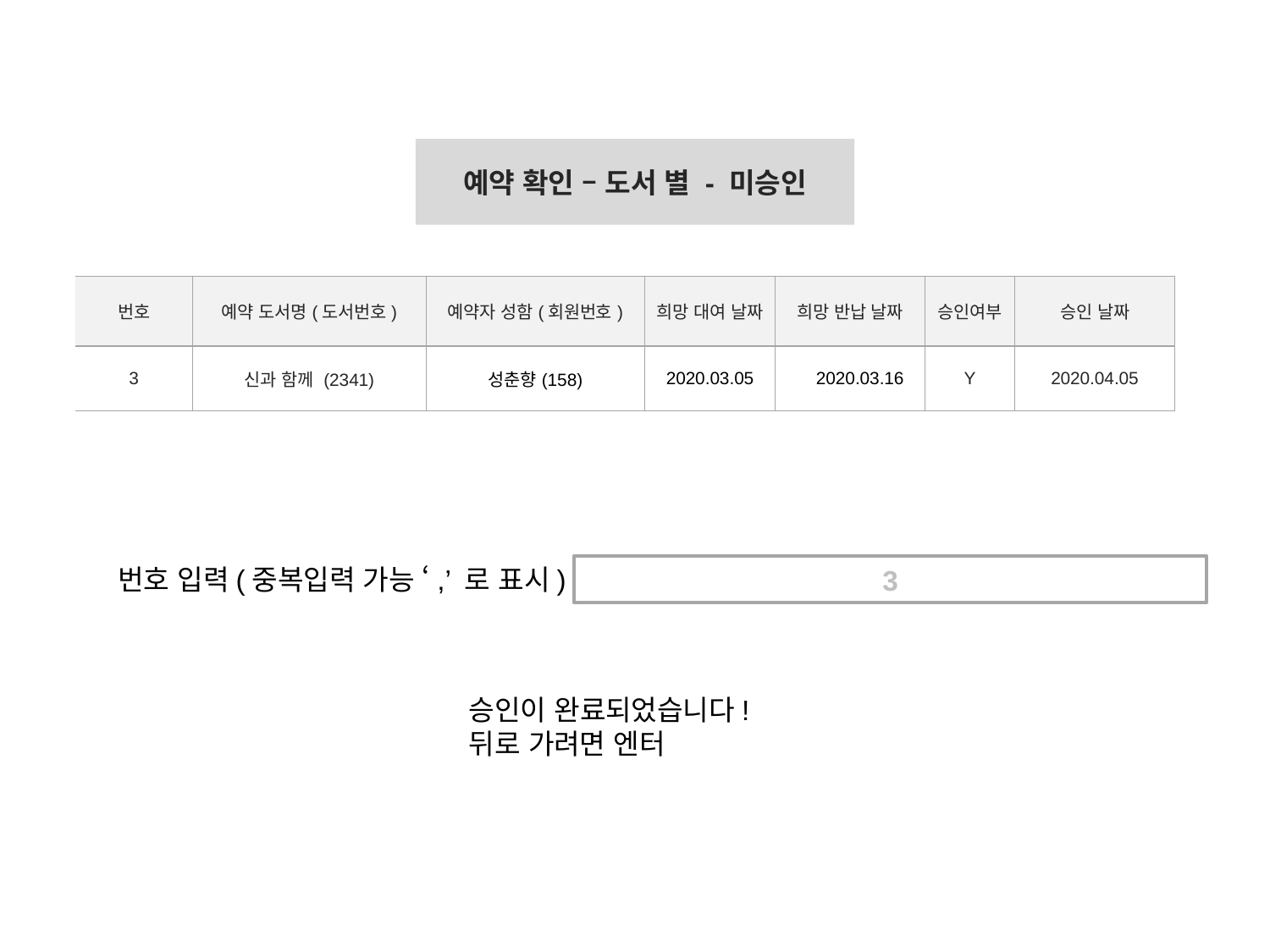

예약 확인 – 도서 별 - 미승인
| 번호 | 예약 도서명(도서번호) | 예약자 성함(회원번호) | 희망 대여 날짜 | 희망 반납 날짜 | 승인여부 | 승인 날짜 |
| --- | --- | --- | --- | --- | --- | --- |
| 3 | 신과 함께 (2341) | 성춘향(158) | 2020.03.05 | 2020.03.16 | Y | 2020.04.05 |
번호 입력(중복입력 가능 ‘,’ 로 표시) :
3
승인이 완료되었습니다!
뒤로 가려면 엔터